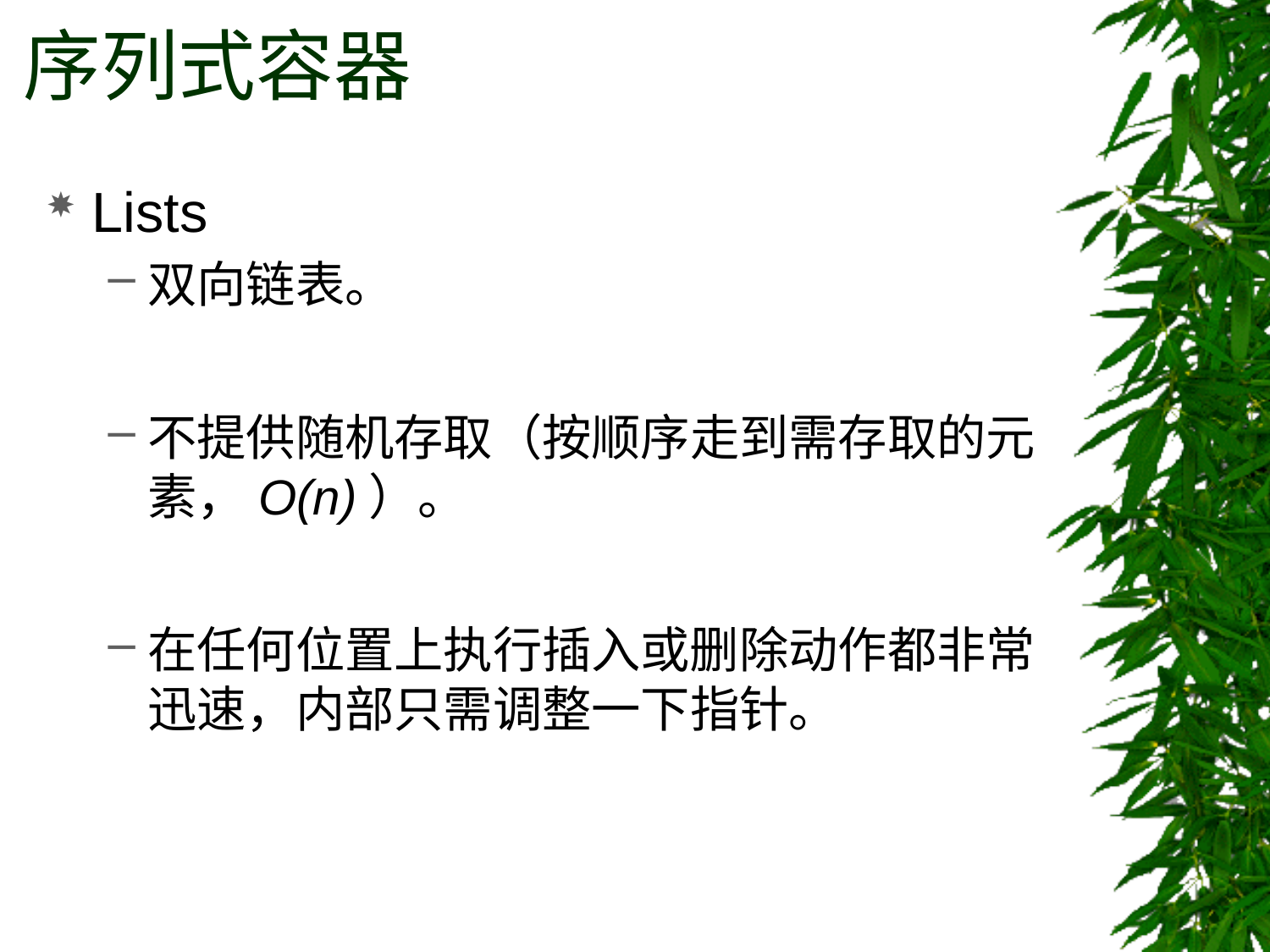

# 序列式容器
Lists
双向链表。

不提供随机存取（按顺序走到需存取的元素，O(n)）。

在任何位置上执行插入或删除动作都非常迅速，内部只需调整一下指针。